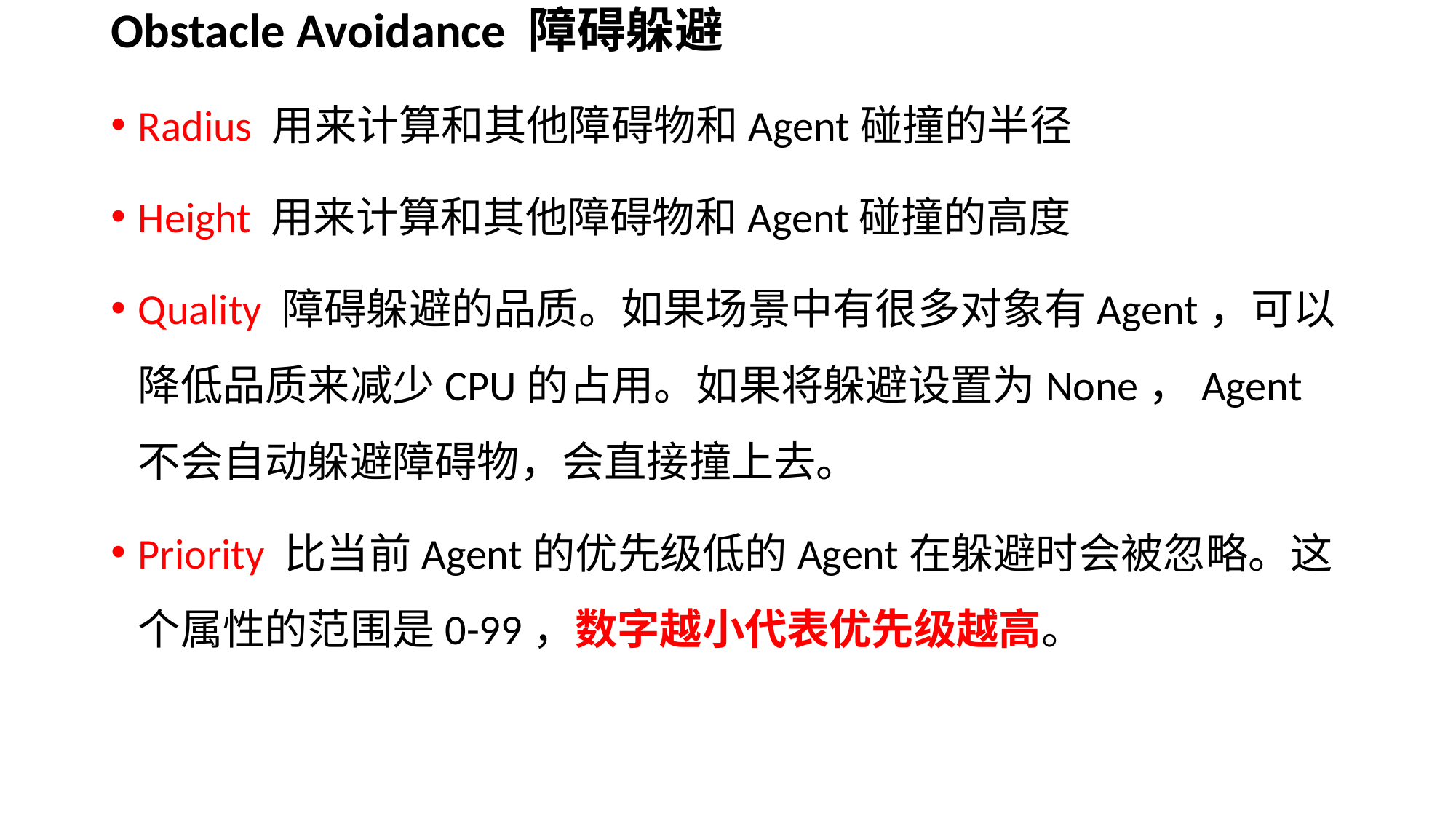

Obstacle Avoidance 障碍躲避
Radius 用来计算和其他障碍物和Agent碰撞的半径
Height 用来计算和其他障碍物和Agent碰撞的高度
Quality 障碍躲避的品质。如果场景中有很多对象有Agent，可以降低品质来减少CPU的占用。如果将躲避设置为None，Agent不会自动躲避障碍物，会直接撞上去。
Priority 比当前Agent的优先级低的Agent在躲避时会被忽略。这个属性的范围是0-99，数字越小代表优先级越高。